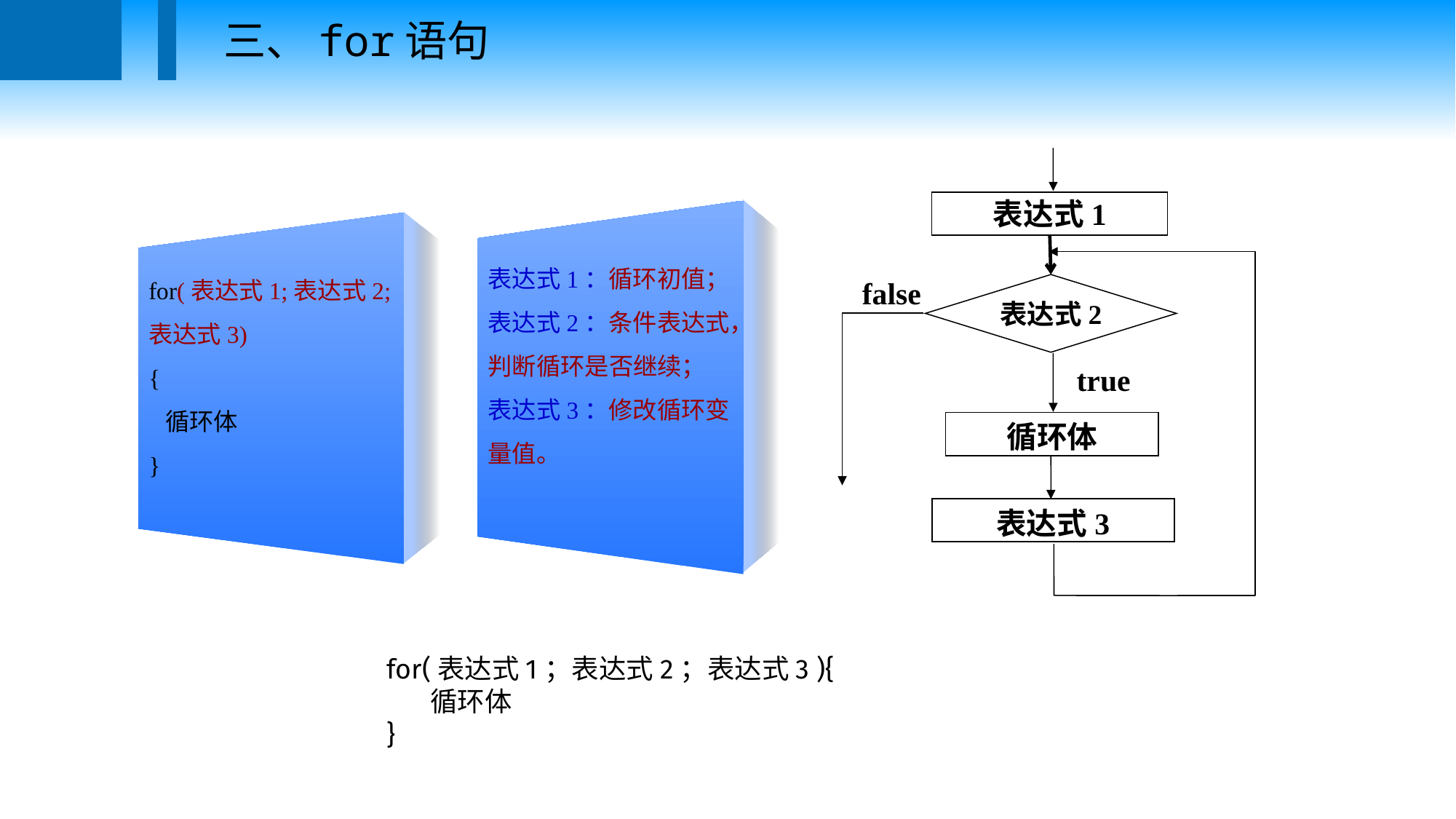

三、for语句

表达式1

表达式2
false

true
循环体

表达式3

表达式1：循环初值；
表达式2：条件表达式，判断循环是否继续；
表达式3：修改循环变量值。

for(表达式1;表达式2;表达式3)
{
  循环体
}

for(表达式1；表达式2；表达式3 ){
      循环体
}